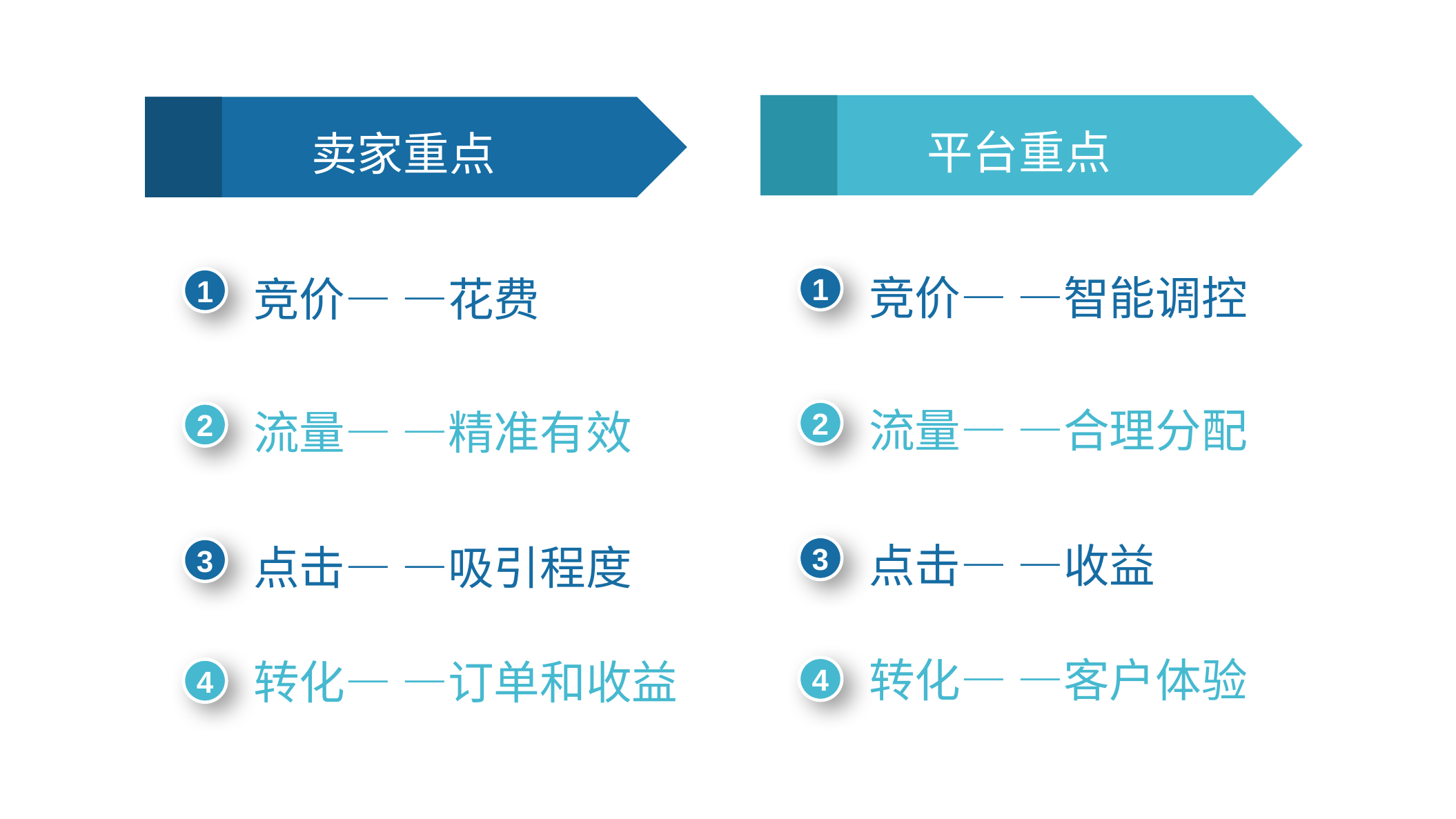

平台重点

卖家重点
1
竞价— —智能调控
1
竞价— —花费
2
流量— —合理分配
2
流量— —精准有效
3
点击— —收益
3
点击— —吸引程度
转化— —客户体验
转化— —订单和收益
4
4